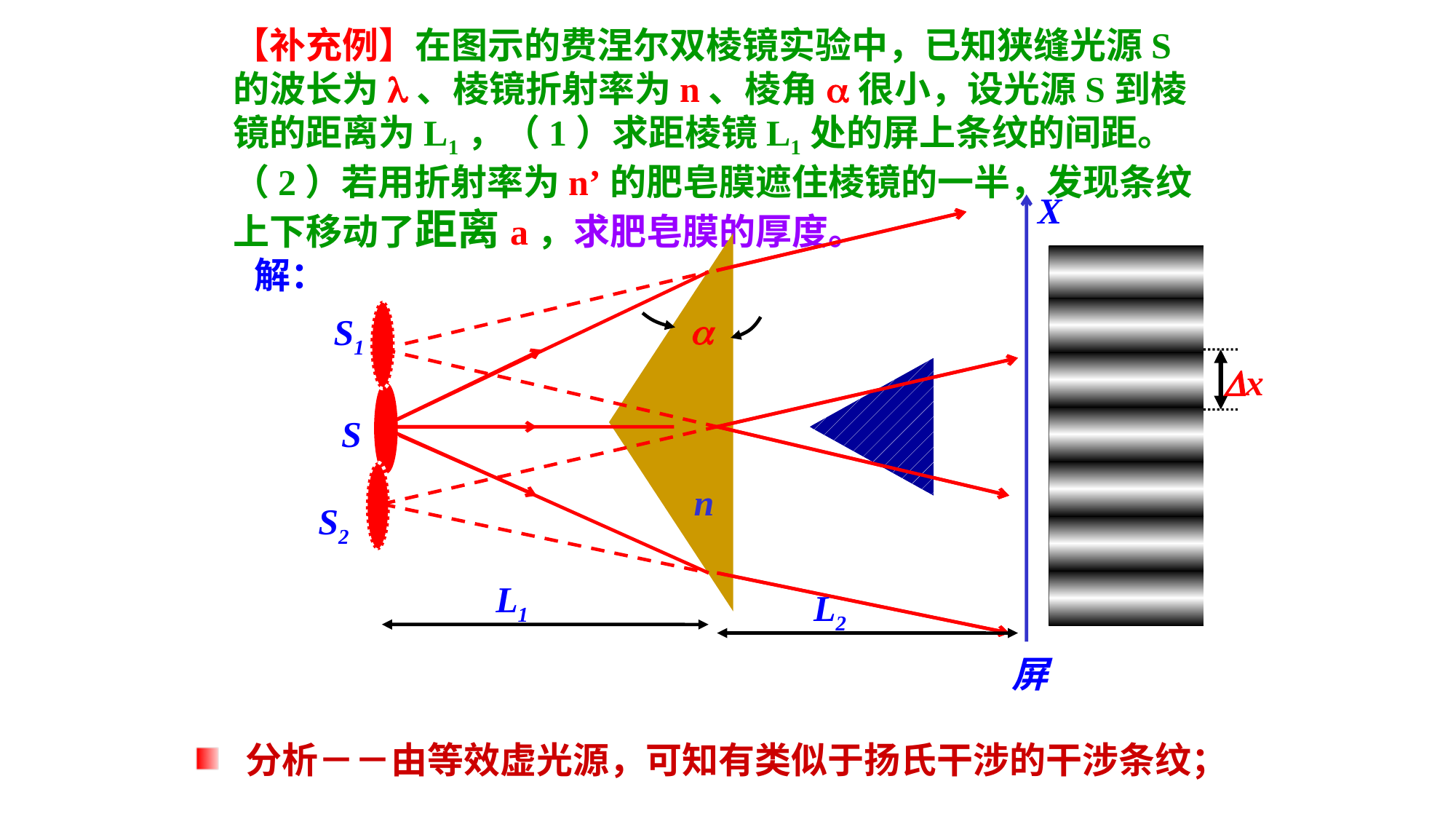

【补充例】在图示的费涅尔双棱镜实验中，已知狭缝光源S的波长为λ、棱镜折射率为n、棱角α很小，设光源S到棱镜的距离为L1，（1）求距棱镜L1处的屏上条纹的间距。（2）若用折射率为n’的肥皂膜遮住棱镜的一半，发现条纹上下移动了距离a，求肥皂膜的厚度。
X

S
解：

Δx

  分析－－由等效虚光源，可知有类似于扬氏干涉的干涉条纹；

S1

S2

α

n
L1
L2

屏